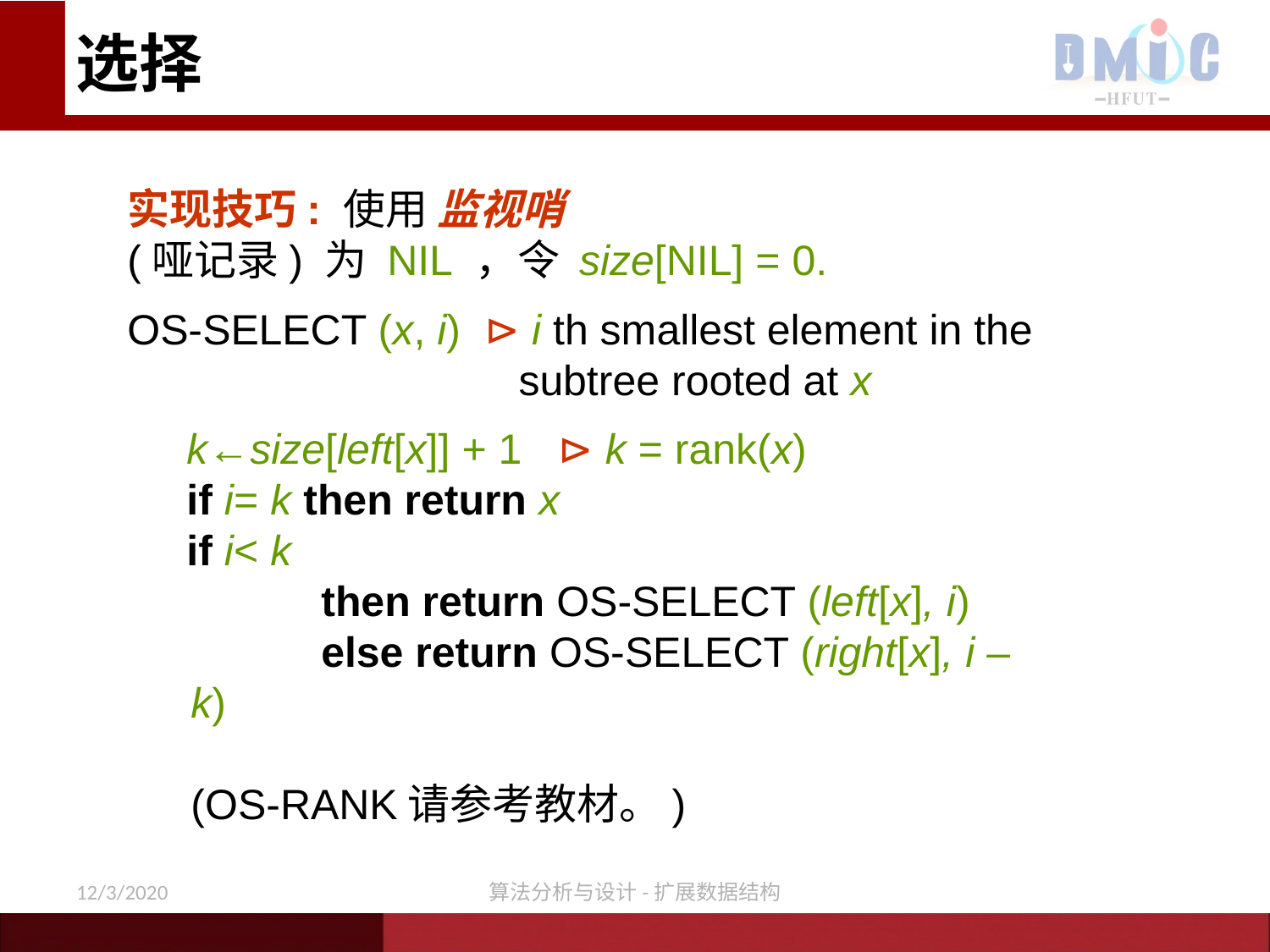

选择
实现技巧: 使用 监视哨
(哑记录) 为 NIL ，令 size[NIL] = 0.
OS-SELECT (x, i)  ⊳ i th smallest element in the
                                 subtree rooted at x
     k←size[left[x]] + 1   ⊳ k = rank(x)
     if i= k then return x
     if i< k
           then return OS-SELECT (left[x], i)
           else return OS-SELECT (right[x], i –k)

(OS-RANK请参考教材。)
12/3/2020
算法分析与设计-扩展数据结构